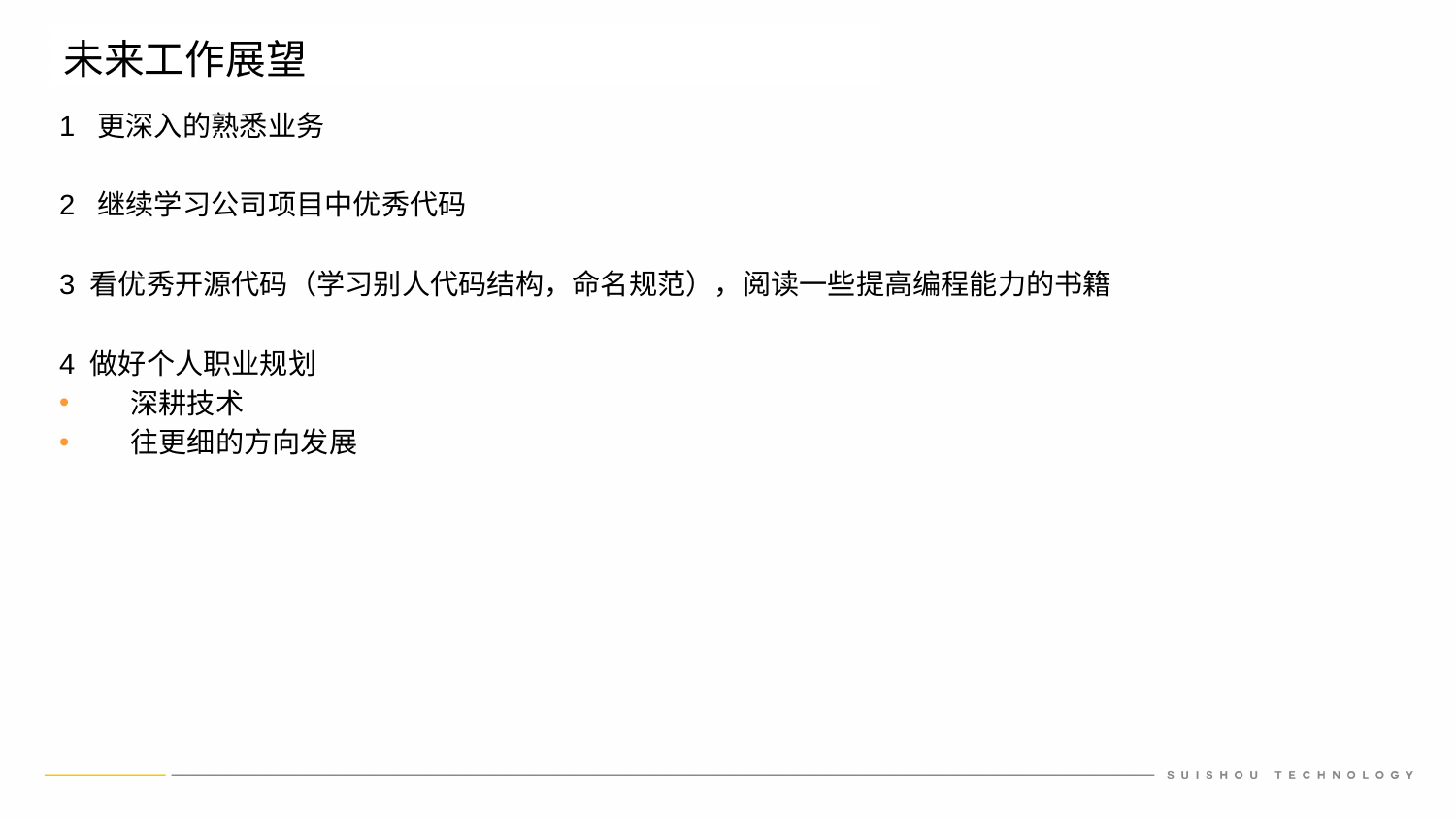

# 未来工作展望
1  更深入的熟悉业务

2  继续学习公司项目中优秀代码

3 看优秀开源代码（学习别人代码结构，命名规范），阅读一些提高编程能力的书籍

4 做好个人职业规划
   深耕技术
   往更细的方向发展